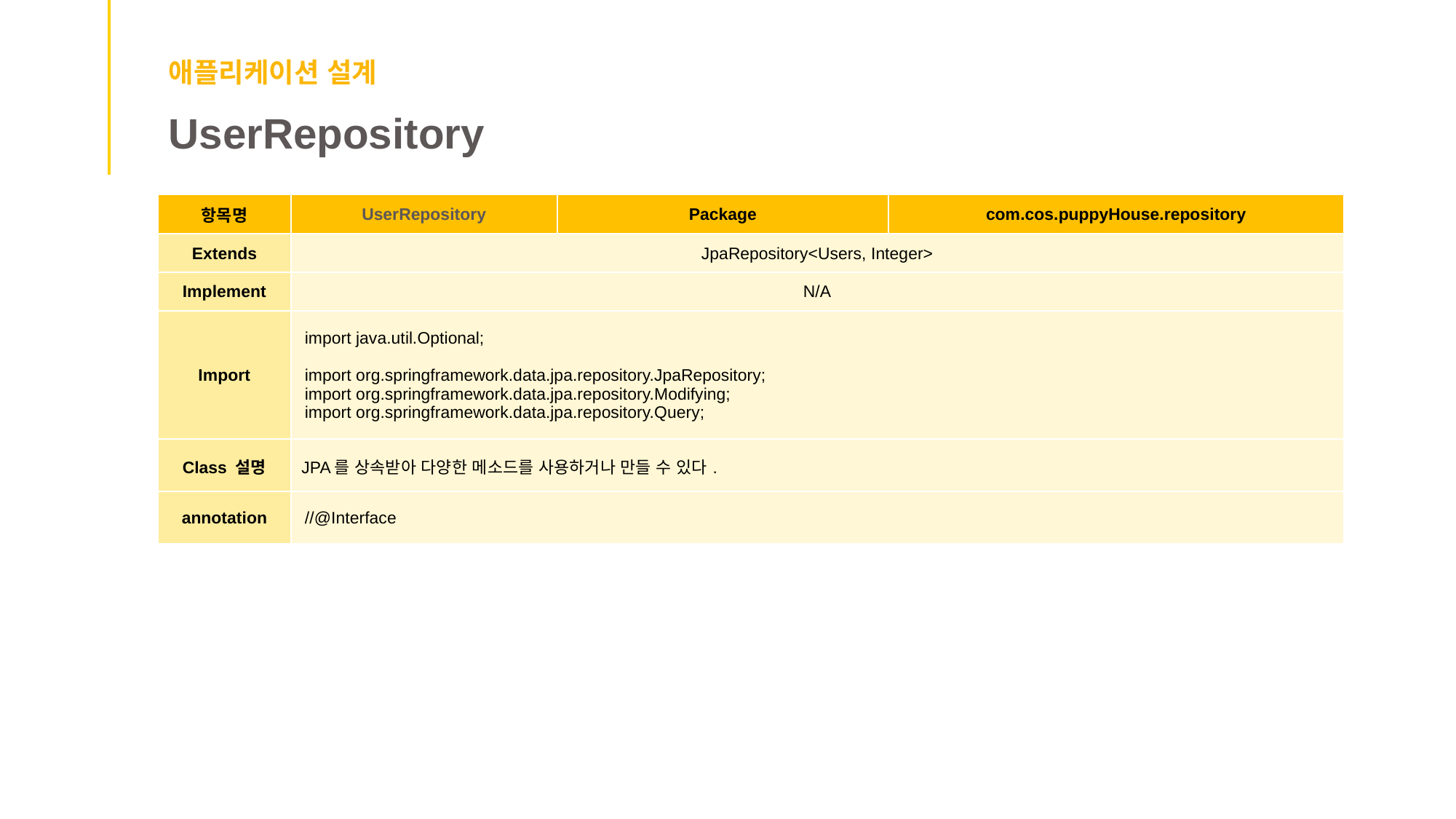

애플리케이션 설계
UserRepository
| 항목명 | UserRepository | Package | com.cos.puppyHouse.repository |
| --- | --- | --- | --- |
| Extends | JpaRepository<Users, Integer> |  |  |
| Implement | N/A |  |  |
| Import | import java.util.Optional; import org.springframework.data.jpa.repository.JpaRepository; import org.springframework.data.jpa.repository.Modifying; import org.springframework.data.jpa.repository.Query; |  |  |
| Class 설명 | JPA를 상속받아 다양한 메소드를 사용하거나 만들 수 있다. |  |  |
| annotation | //@Interface |  |  |